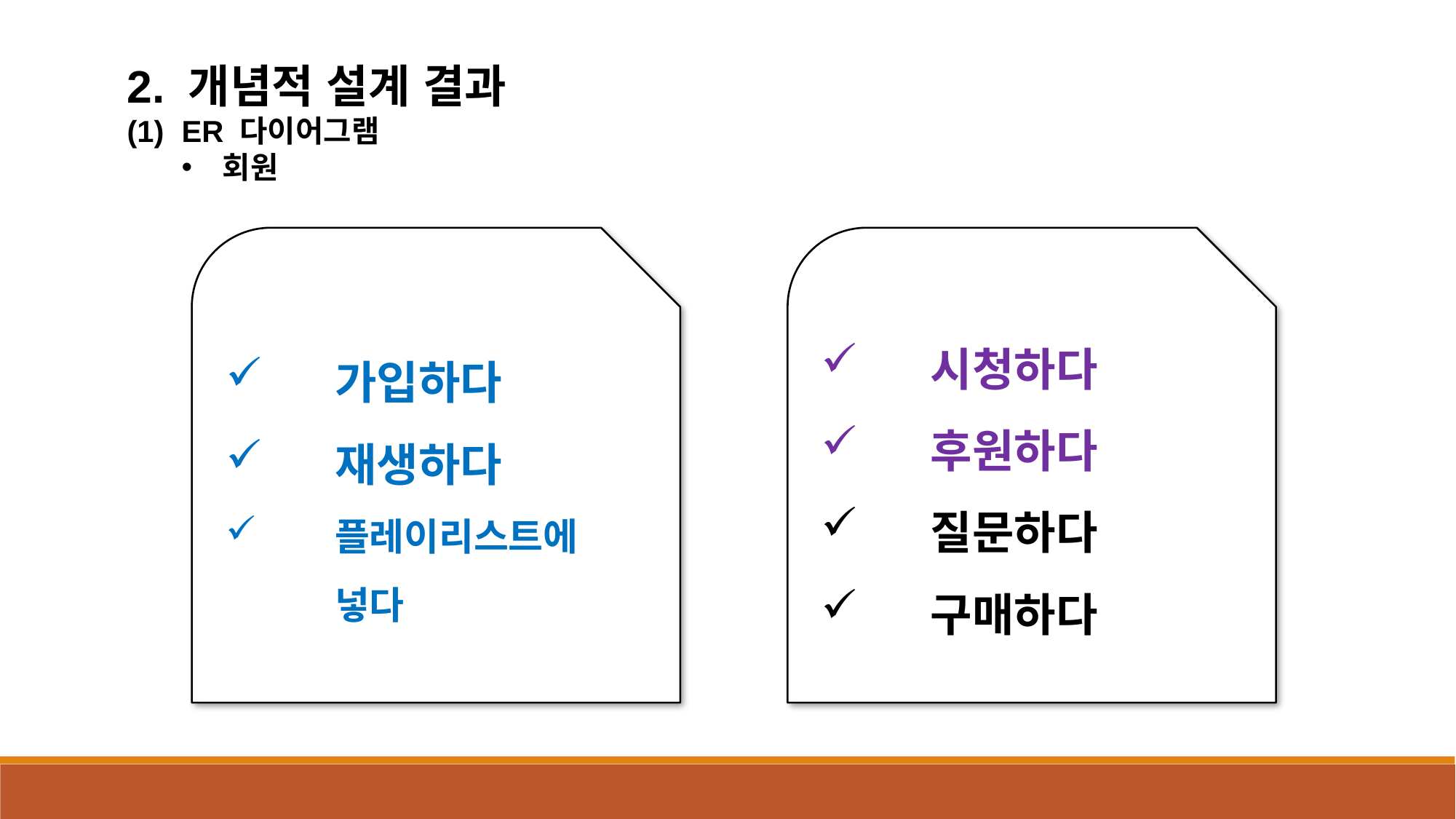

2. 개념적 설계 결과
ER 다이어그램
회원
가입하다
재생하다
플레이리스트에 넣다
시청하다
후원하다
질문하다
구매하다